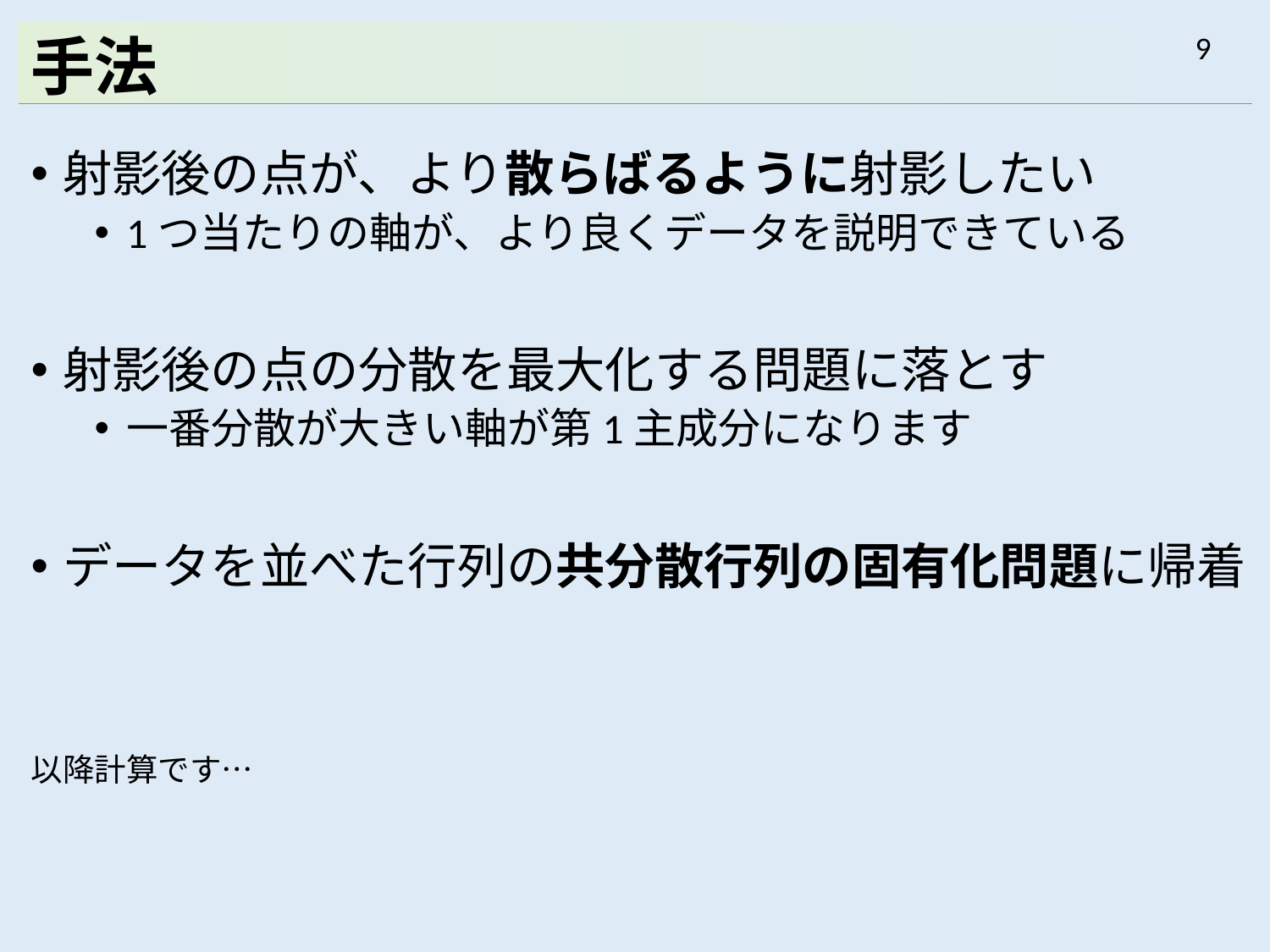

# 手法
射影後の点が、より散らばるように射影したい
1つ当たりの軸が、より良くデータを説明できている

射影後の点の分散を最大化する問題に落とす
一番分散が大きい軸が第1主成分になります

データを並べた行列の共分散行列の固有化問題に帰着

以降計算です…